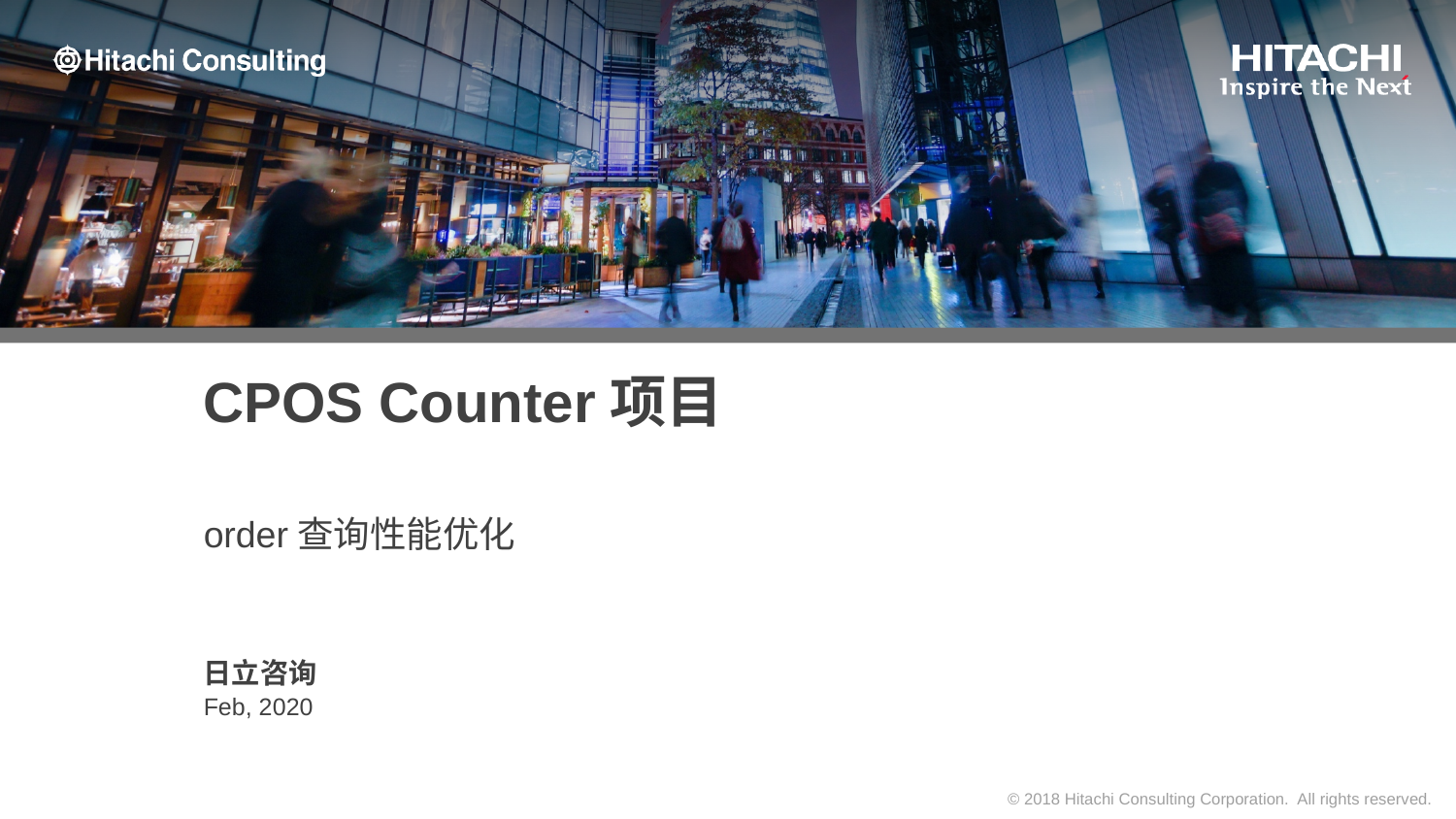

# CPOS Counter项目
order查询性能优化
日立咨询
Feb, 2020